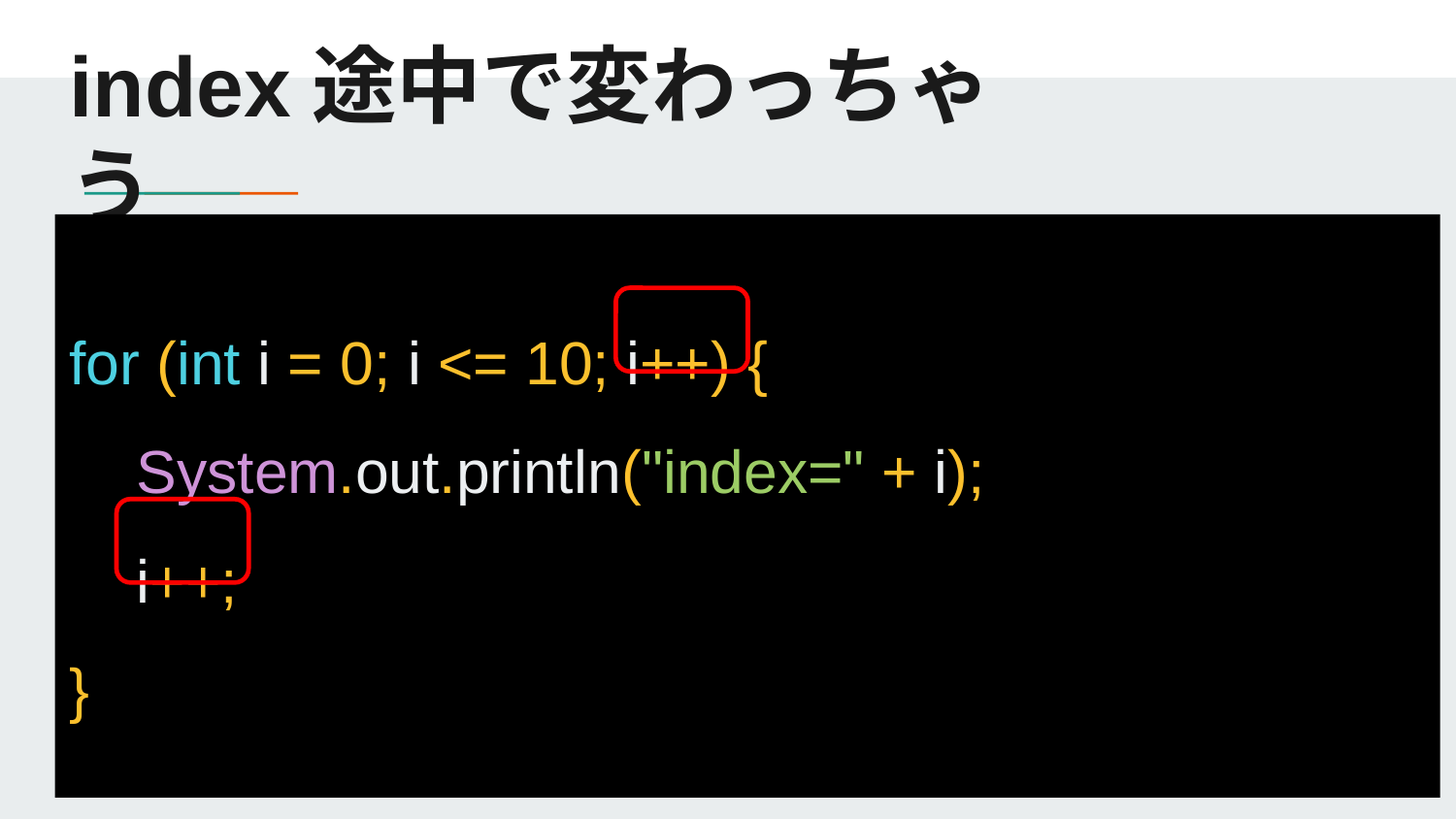

# index途中で変わっちゃう
for (int i = 0; i <= 10; i++) {
    System.out.println("index=" + i);
    i++;
}